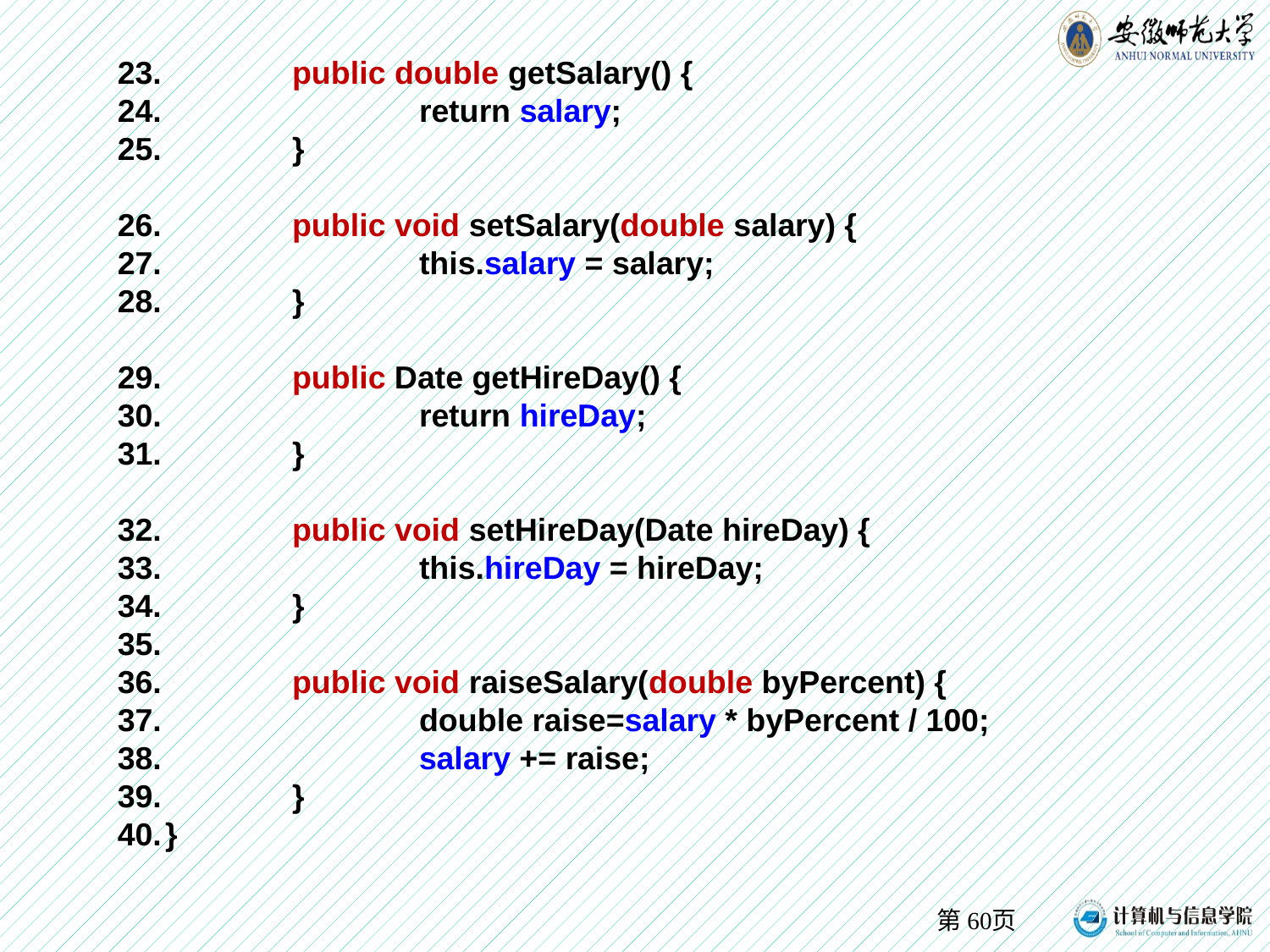

public double getSalary() {
		return salary;
	}

	public void setSalary(double salary) {
		this.salary = salary;
	}

	public Date getHireDay() {
		return hireDay;
	}

	public void setHireDay(Date hireDay) {
		this.hireDay = hireDay;
	}

	public void raiseSalary(double byPercent) {
		double raise=salary * byPercent / 100;
		salary += raise;
	}
}
第60页